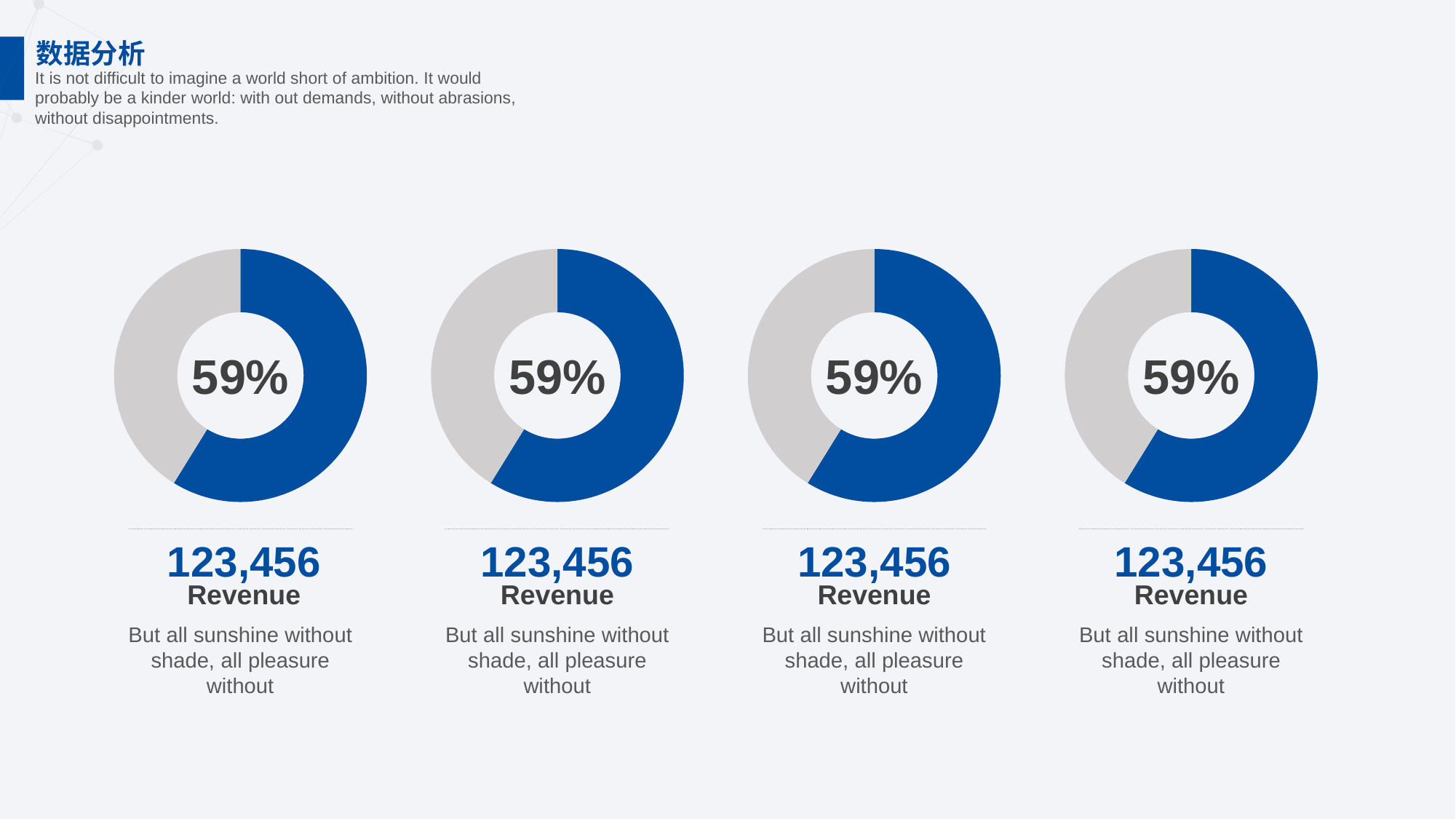

数据分析

It is not difficult to imagine a world short of ambition. It would probably be a kinder world: with out demands, without abrasions, without disappointments.

### Chart

| Category | 销售额 |
|---|---|
| 第一季度 | 100.0 |
| 第二季度 | 70.0 |
59%

### Chart

| Category | 销售额 |
|---|---|
| 第一季度 | 100.0 |
| 第二季度 | 70.0 |
59%

### Chart

| Category | 销售额 |
|---|---|
| 第一季度 | 100.0 |
| 第二季度 | 70.0 |
59%

### Chart

| Category | 销售额 |
|---|---|
| 第一季度 | 100.0 |
| 第二季度 | 70.0 |
59%
123,456
Revenue
123,456
Revenue
123,456
Revenue
123,456
Revenue
But all sunshine without shade, all pleasure without
But all sunshine without shade, all pleasure without
But all sunshine without shade, all pleasure without
But all sunshine without shade, all pleasure without